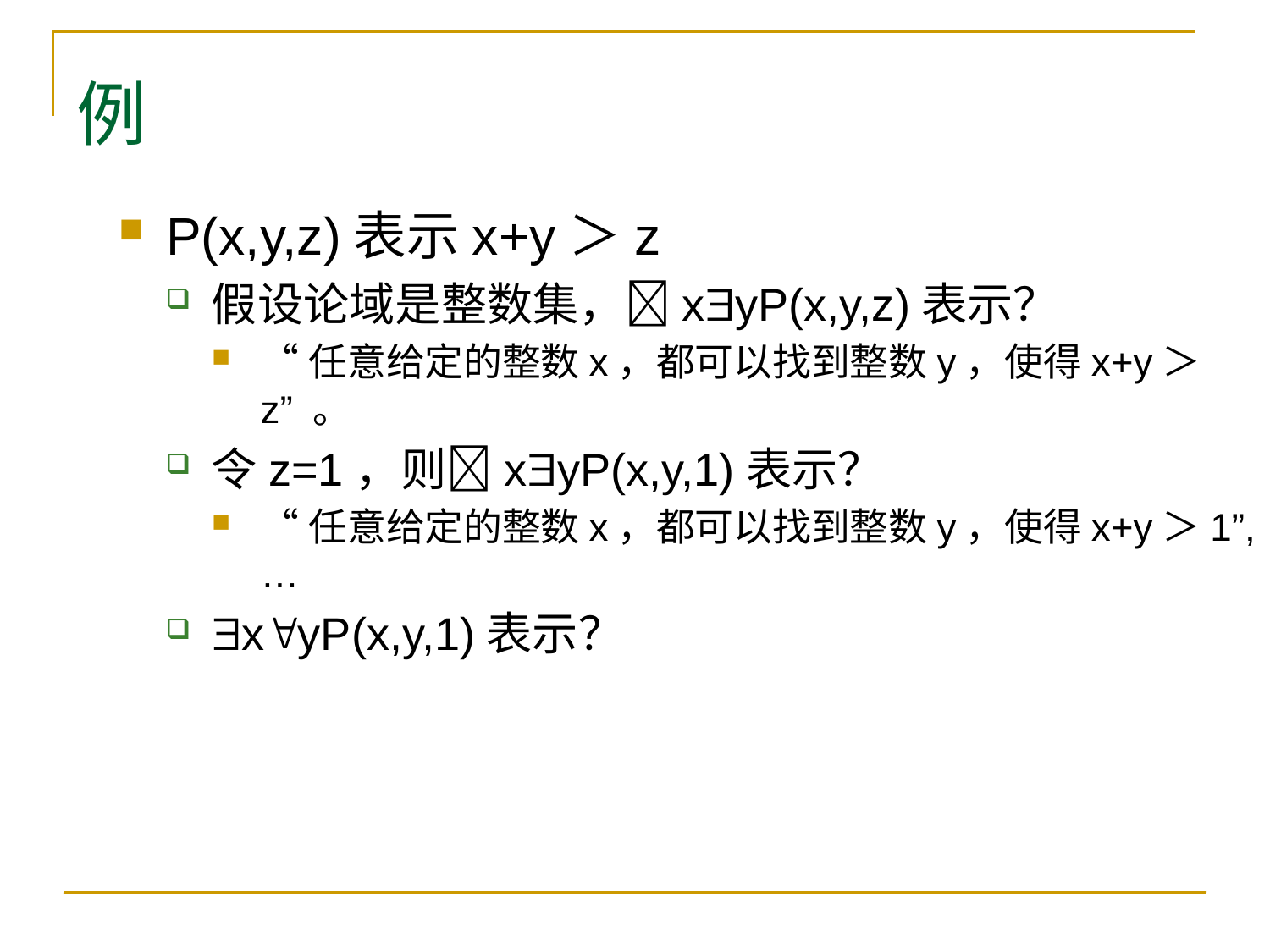

# 例
P(x,y,z)表示x+y＞z
假设论域是整数集，∀x∃yP(x,y,z)表示？
“任意给定的整数x，都可以找到整数y，使得x+y＞z” 。
令z=1，则∀x∃yP(x,y,1)表示？
“任意给定的整数x，都可以找到整数y，使得x+y＞1”,…
∃x∀yP(x,y,1)表示？